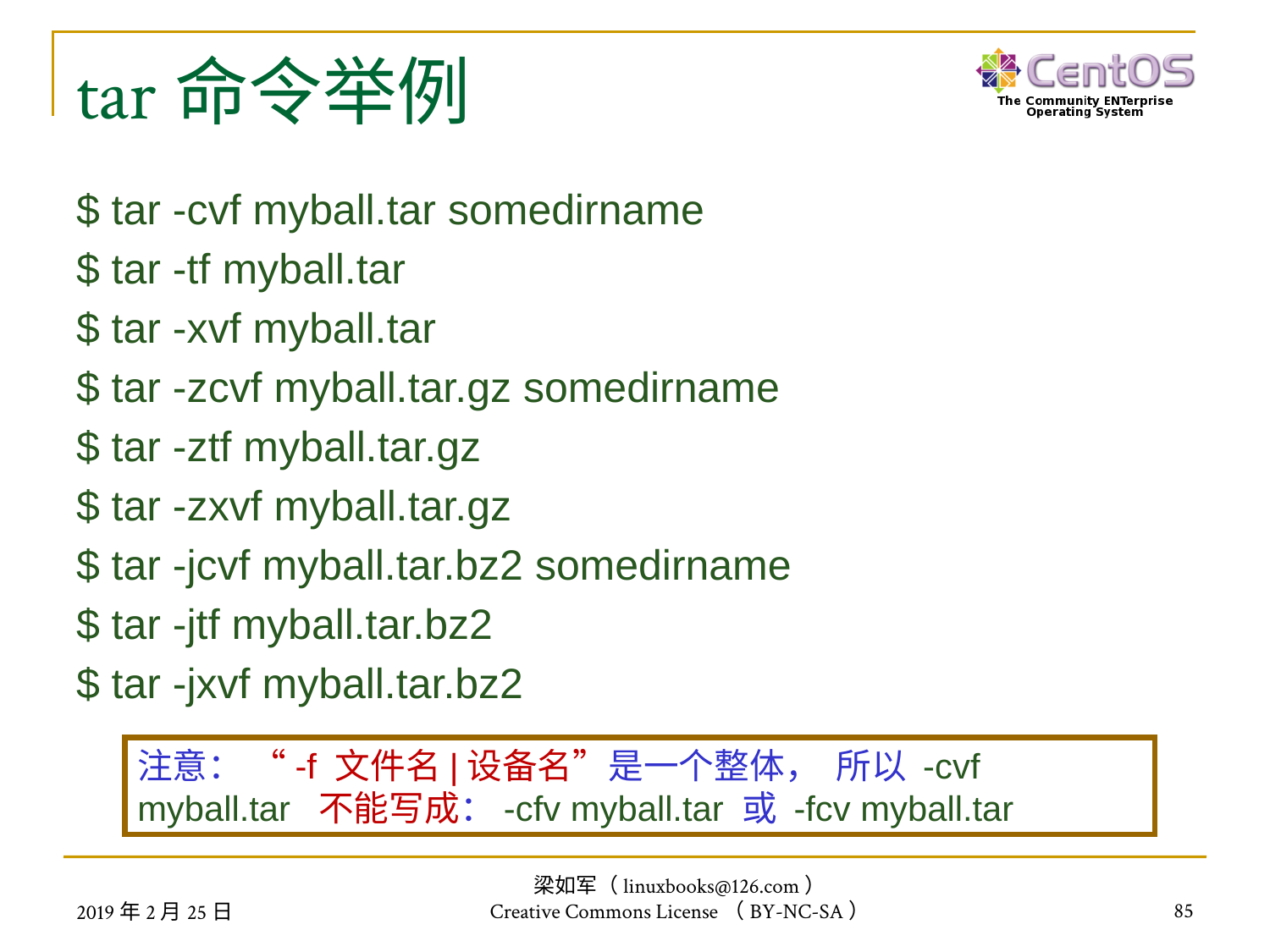

# tar命令举例
$ tar -cvf myball.tar somedirname
$ tar -tf myball.tar
$ tar -xvf myball.tar
$ tar -zcvf myball.tar.gz somedirname
$ tar -ztf myball.tar.gz
$ tar -zxvf myball.tar.gz
$ tar -jcvf myball.tar.bz2 somedirname
$ tar -jtf myball.tar.bz2
$ tar -jxvf myball.tar.bz2

注意： “-f 文件名|设备名”是一个整体，  所以 -cvf myball.tar  不能写成：-cfv myball.tar 或 -fcv myball.tar
梁如军（linuxbooks@126.com）
Creative Commons License（BY-NC-SA）
2019年2月25日
85